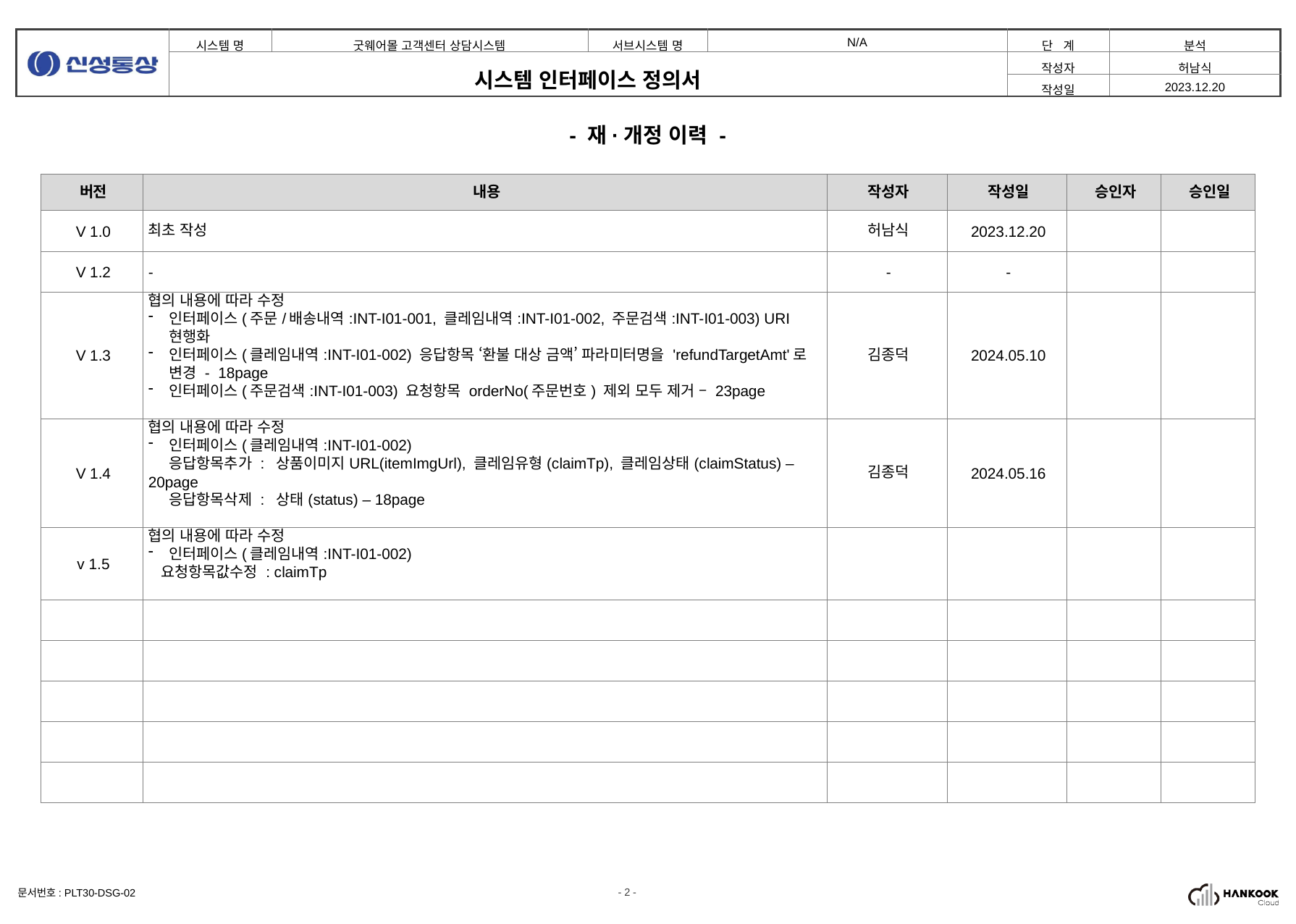

- 재·개정 이력 -
| 버전 | 내용 | 작성자 | 작성일 | 승인자 | 승인일 |
| --- | --- | --- | --- | --- | --- |
| V 1.0 | 최초 작성 | 허남식 | 2023.12.20 |  |  |
| V 1.2 | - | - | - |  |  |
| V 1.3 | 협의 내용에 따라 수정 인터페이스(주문/배송내역:INT-I01-001, 클레임내역:INT-I01-002, 주문검색:INT-I01-003) URI 현행화 인터페이스(클레임내역:INT-I01-002) 응답항목 ‘환불 대상 금액’ 파라미터명을 'refundTargetAmt'로 변경 - 18page 인터페이스(주문검색:INT-I01-003) 요청항목 orderNo(주문번호) 제외 모두 제거 – 23page | 김종덕 | 2024.05.10 |  |  |
| V 1.4 | 협의 내용에 따라 수정 인터페이스(클레임내역:INT-I01-002) 응답항목추가 : 상품이미지URL(itemImgUrl), 클레임유형(claimTp), 클레임상태(claimStatus) – 20page 응답항목삭제 : 상태(status) – 18page | 김종덕 | 2024.05.16 |  |  |
| v 1.5 | 협의 내용에 따라 수정 인터페이스(클레임내역:INT-I01-002) 요청항목값수정 : claimTp |  |  |  |  |
|  |  |  |  |  |  |
|  |  |  |  |  |  |
|  |  |  |  |  |  |
|  |  |  |  |  |  |
|  |  |  |  |  |  |